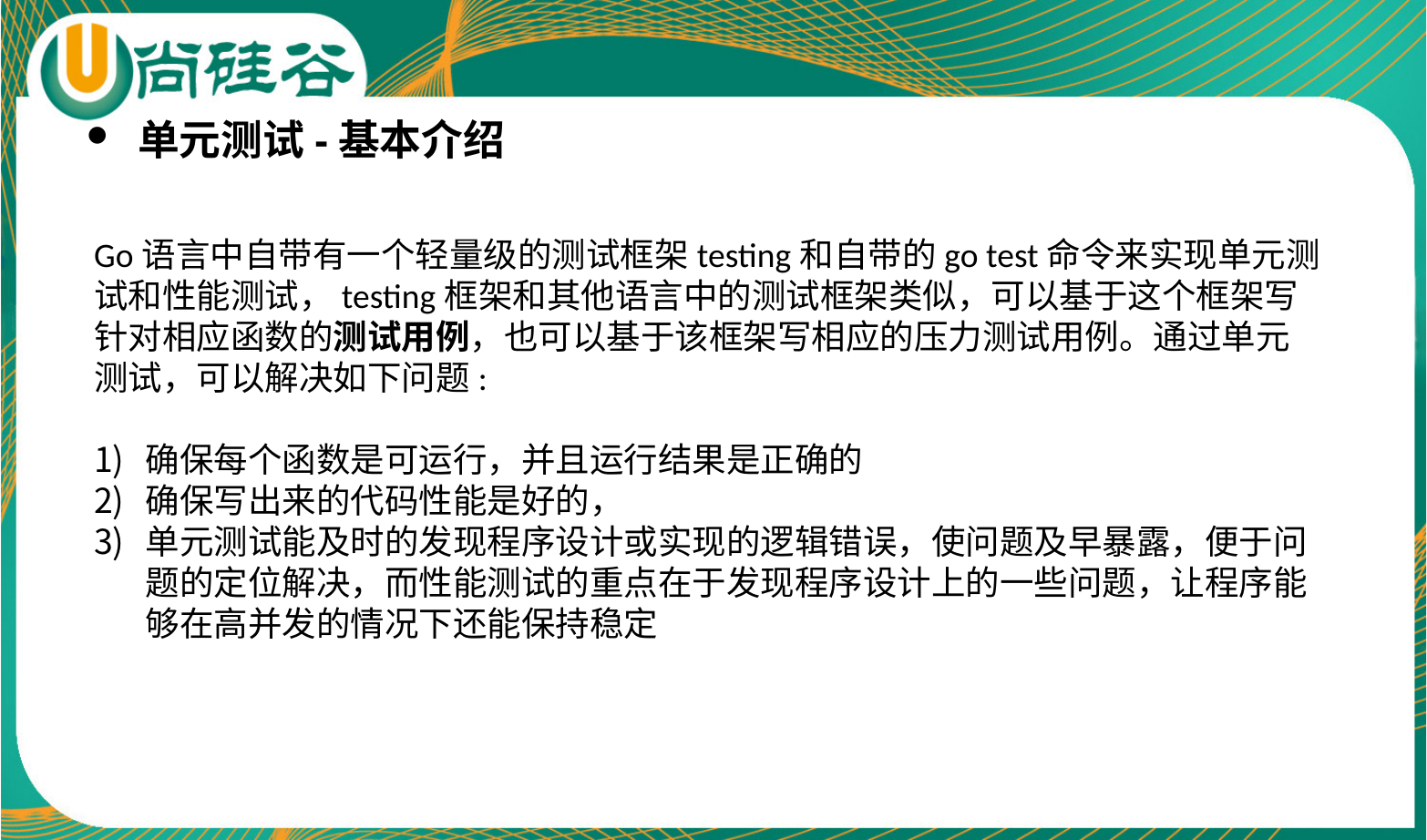

单元测试-基本介绍

Go语言中自带有一个轻量级的测试框架testing和自带的go test命令来实现单元测试和性能测试，testing框架和其他语言中的测试框架类似，可以基于这个框架写针对相应函数的测试用例，也可以基于该框架写相应的压力测试用例。通过单元测试，可以解决如下问题:

确保每个函数是可运行，并且运行结果是正确的
确保写出来的代码性能是好的，
单元测试能及时的发现程序设计或实现的逻辑错误，使问题及早暴露，便于问题的定位解决，而性能测试的重点在于发现程序设计上的一些问题，让程序能够在高并发的情况下还能保持稳定